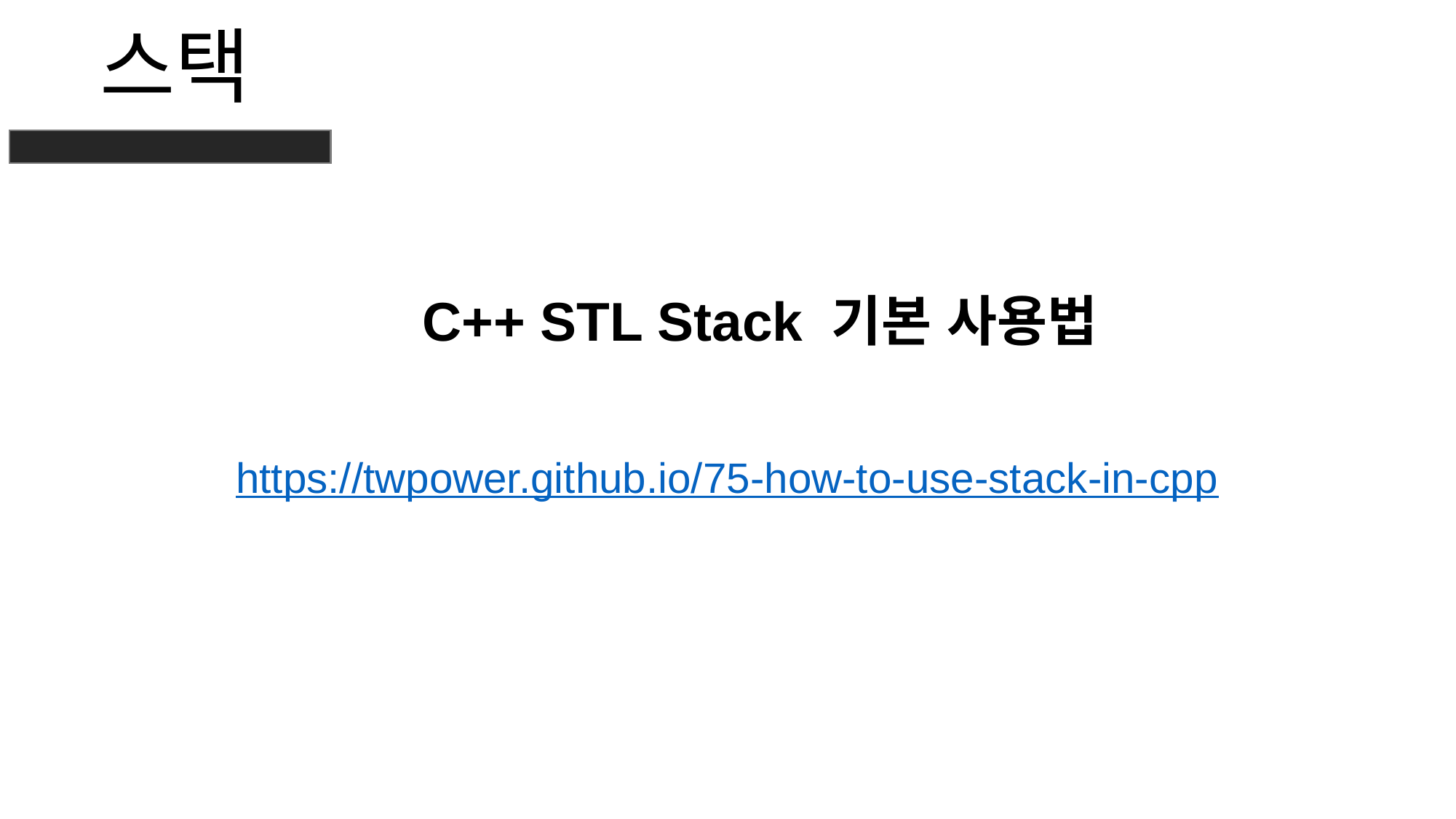

스택

C++ STL Stack 기본 사용법
https://twpower.github.io/75-how-to-use-stack-in-cpp